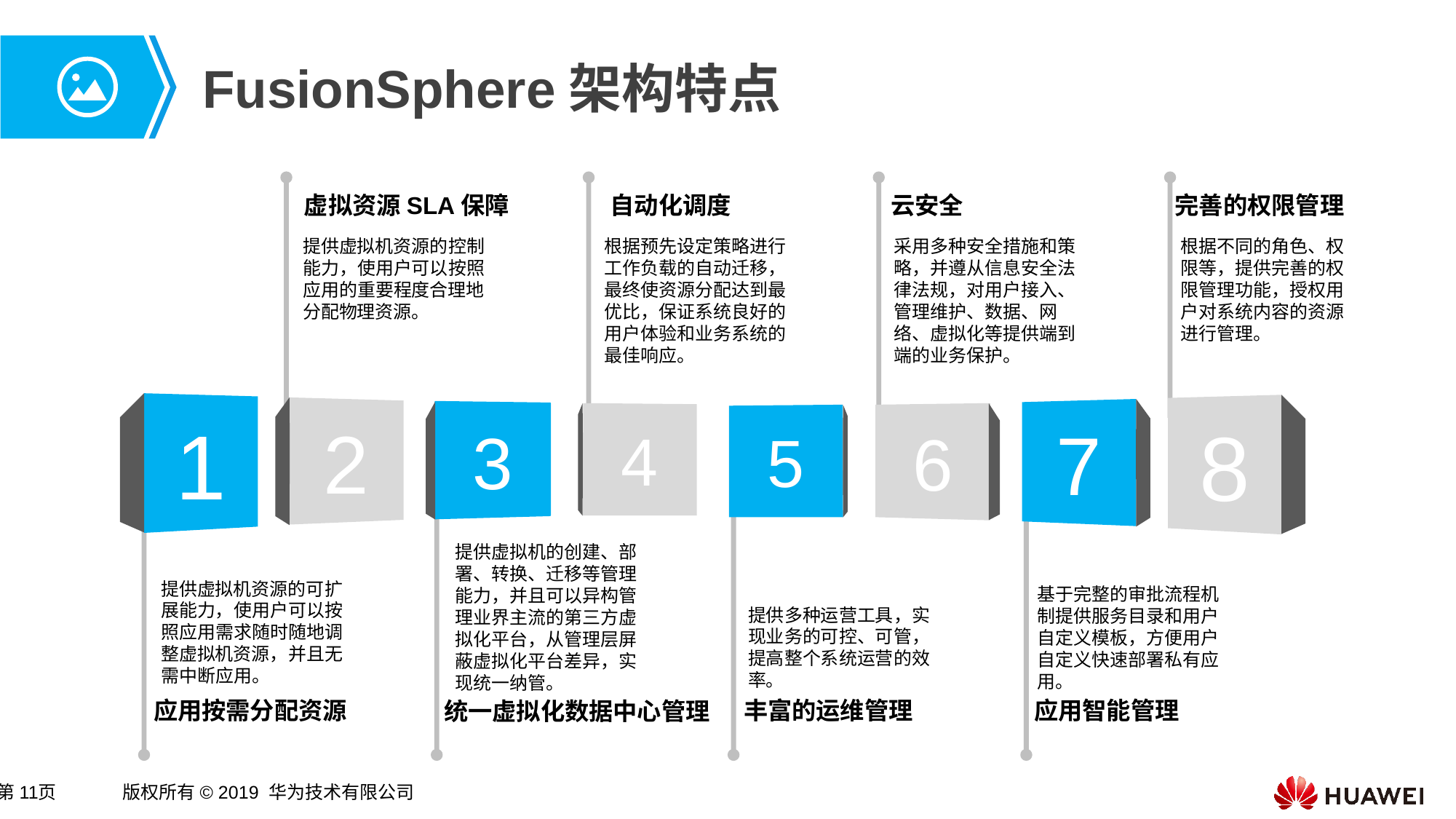

# FusionSphere架构特点

自动化调度
虚拟资源SLA保障
云安全
完善的权限管理
提供虚拟机资源的控制能力，使用户可以按照应用的重要程度合理地分配物理资源。
根据预先设定策略进行工作负载的自动迁移，最终使资源分配达到最优比，保证系统良好的用户体验和业务系统的最佳响应。
采用多种安全措施和策略，并遵从信息安全法律法规，对用户接入、管理维护、数据、网络、虚拟化等提供端到端的业务保护。
根据不同的角色、权限等，提供完善的权限管理功能，授权用户对系统内容的资源进行管理。

1
8

2
7

3
6

4

5

提供虚拟机的创建、部署、转换、迁移等管理能力，并且可以异构管理业界主流的第三方虚拟化平台，从管理层屏蔽虚拟化平台差异，实现统一纳管。
提供虚拟机资源的可扩展能力，使用户可以按照应用需求随时随地调整虚拟机资源，并且无需中断应用。
基于完整的审批流程机制提供服务目录和用户自定义模板，方便用户自定义快速部署私有应用。
提供多种运营工具，实现业务的可控、可管，提高整个系统运营的效率。
丰富的运维管理
应用智能管理
应用按需分配资源
统一虚拟化数据中心管理